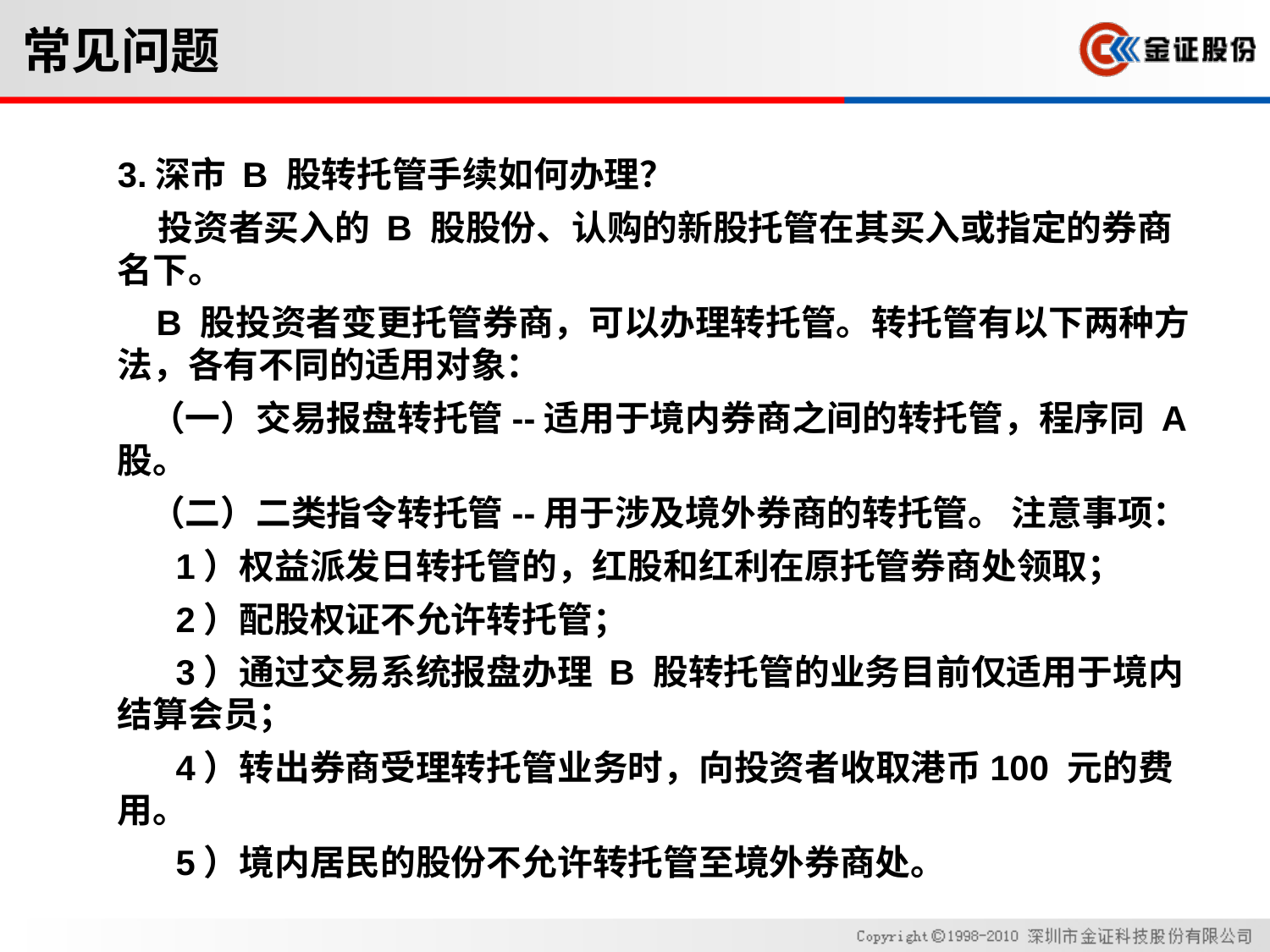

# 常见问题
3.深市 B 股转托管手续如何办理？
    投资者买入的 B 股股份、认购的新股托管在其买入或指定的券商名下。
    B 股投资者变更托管券商，可以办理转托管。转托管有以下两种方法，各有不同的适用对象：
   （一）交易报盘转托管--适用于境内券商之间的转托管，程序同 A 股。
   （二）二类指令转托管--用于涉及境外券商的转托管。 注意事项：
      1）权益派发日转托管的，红股和红利在原托管券商处领取；
      2）配股权证不允许转托管；
      3）通过交易系统报盘办理 B 股转托管的业务目前仅适用于境内结算会员；
      4）转出券商受理转托管业务时，向投资者收取港币100 元的费用。
      5）境内居民的股份不允许转托管至境外券商处。